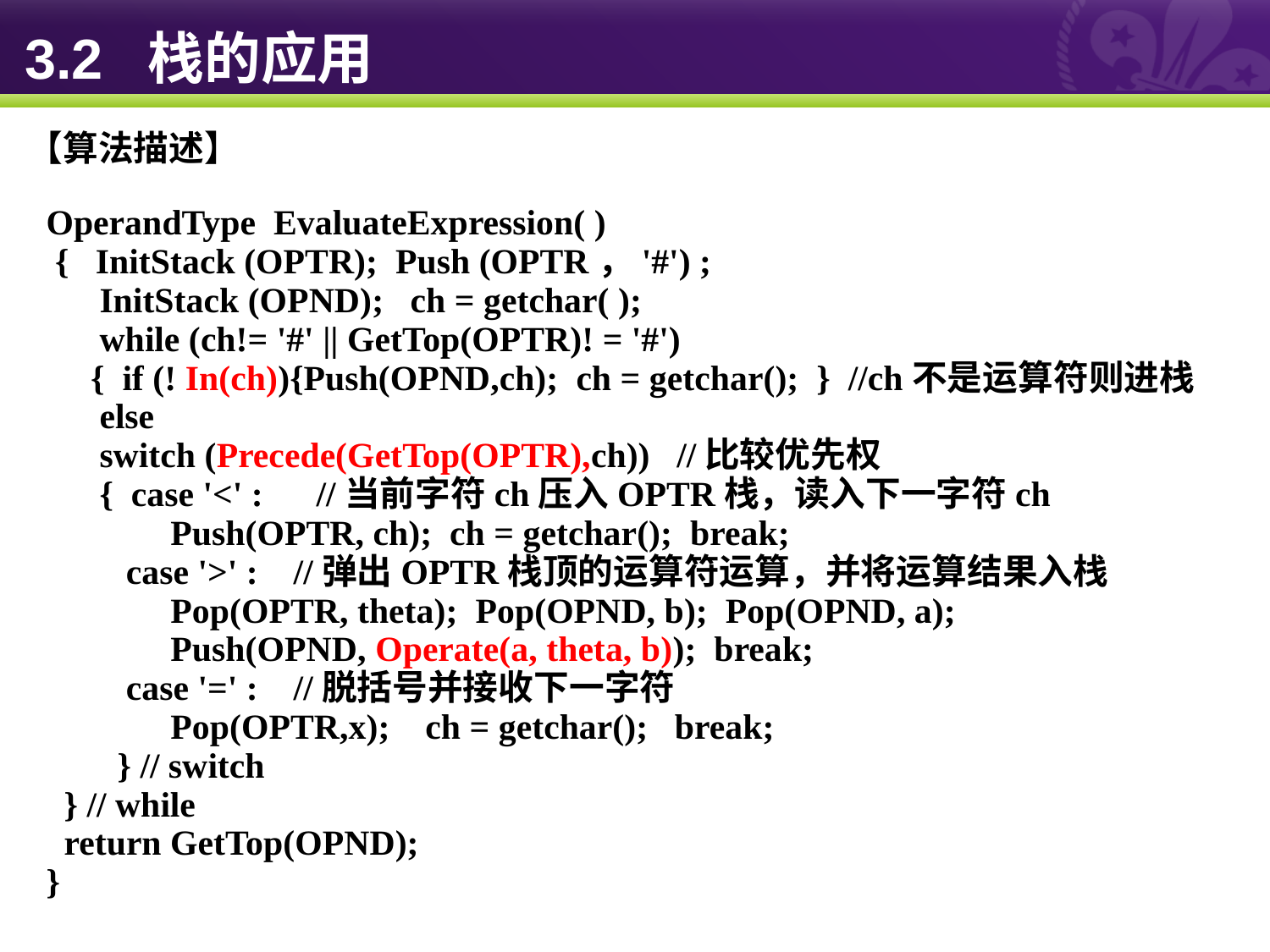

# 3.2  栈的应用
【算法描述】
OperandType  EvaluateExpression( )
 {   InitStack (OPTR);  Push (OPTR，'#') ;
      InitStack (OPND);   ch = getchar( );
      while (ch!= '#' || GetTop(OPTR)! = '#')
     {  if (! In(ch)){Push(OPND,ch);  ch = getchar();  }  //ch不是运算符则进栈
      else
      switch (Precede(GetTop(OPTR),ch))   //比较优先权
      {  case '<' :      //当前字符ch压入OPTR栈，读入下一字符ch
              Push(OPTR, ch);  ch = getchar();  break;
         case '>' :    //弹出OPTR栈顶的运算符运算，并将运算结果入栈
              Pop(OPTR, theta);  Pop(OPND, b);  Pop(OPND, a);
              Push(OPND, Operate(a, theta, b));  break;
         case '=' :    //脱括号并接收下一字符
              Pop(OPTR,x);    ch = getchar();   break;
        } // switch
  } // while
  return GetTop(OPND);
}